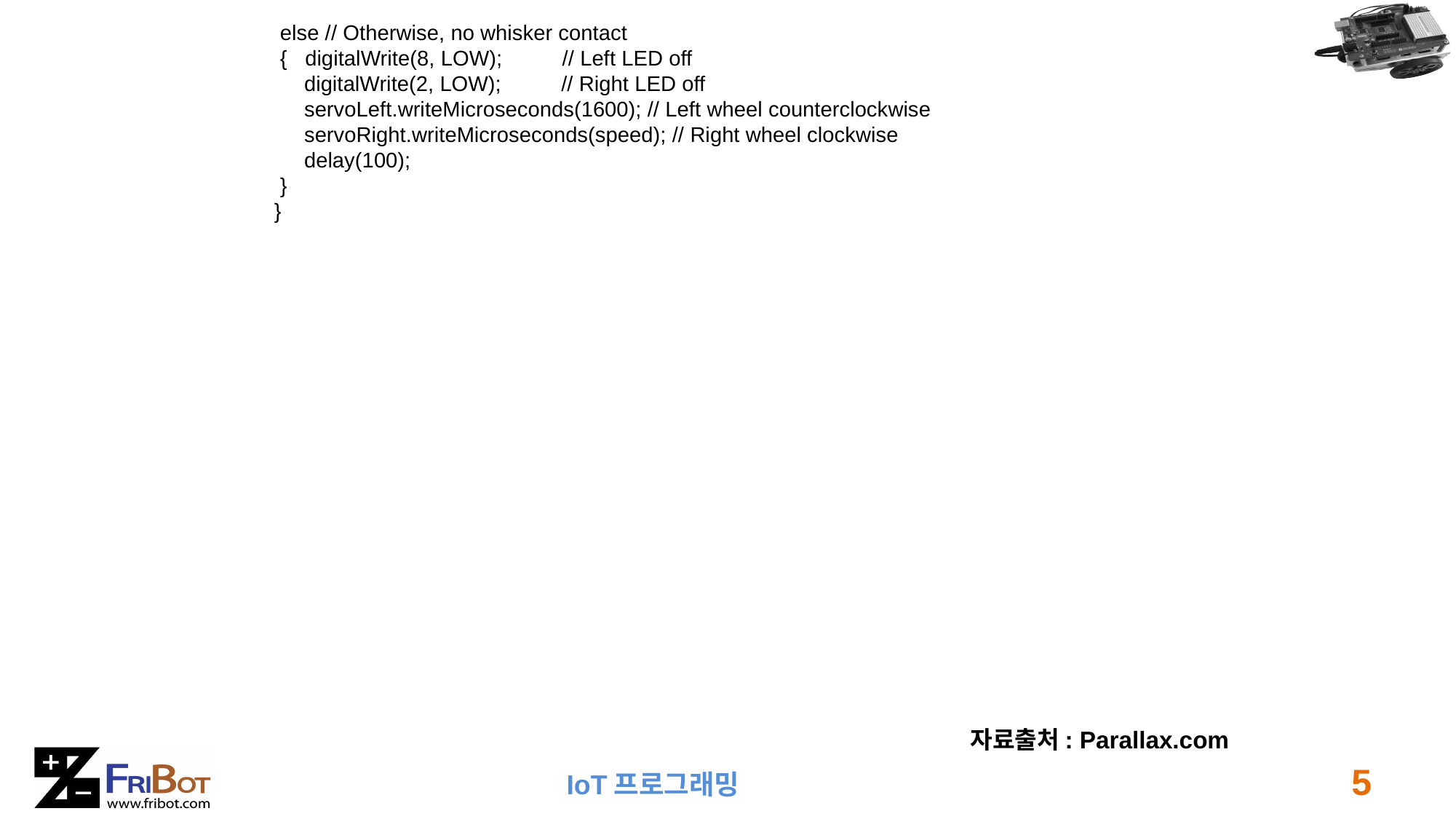

else // Otherwise, no whisker contact
 {   digitalWrite(8, LOW);          // Left LED off
     digitalWrite(2, LOW);          // Right LED off
     servoLeft.writeMicroseconds(1600); // Left wheel counterclockwise
     servoRight.writeMicroseconds(speed); // Right wheel clockwise
     delay(100);
 }
}
자료출처: Parallax.com
5